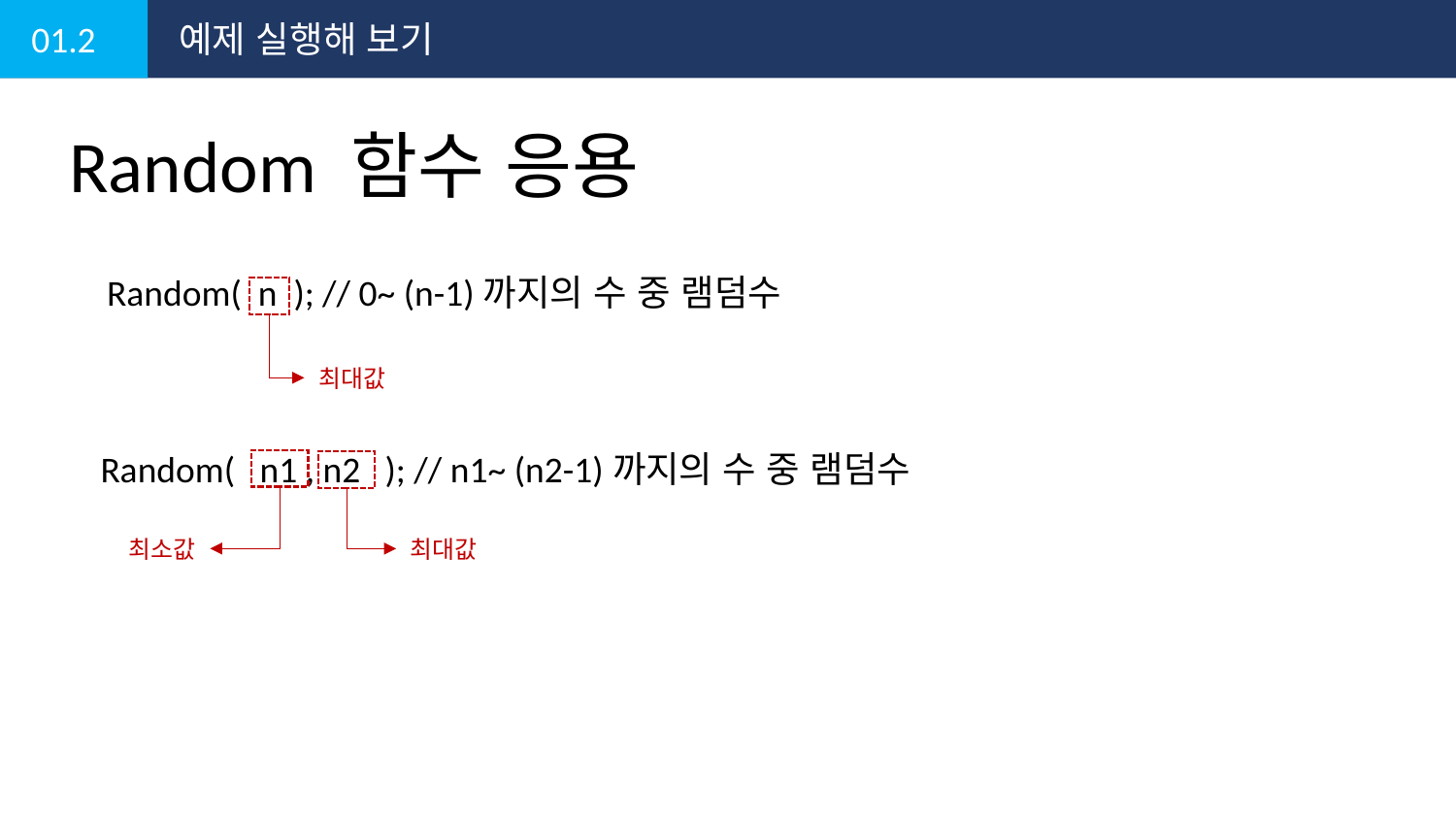

01.2
예제 실행해 보기
Random 함수 응용
Random(  n  ); // 0~ (n-1)까지의 수 중 램덤수

최대값
Random(   n1 , n2   ); // n1~ (n2-1)까지의 수 중 램덤수

최소값
최대값